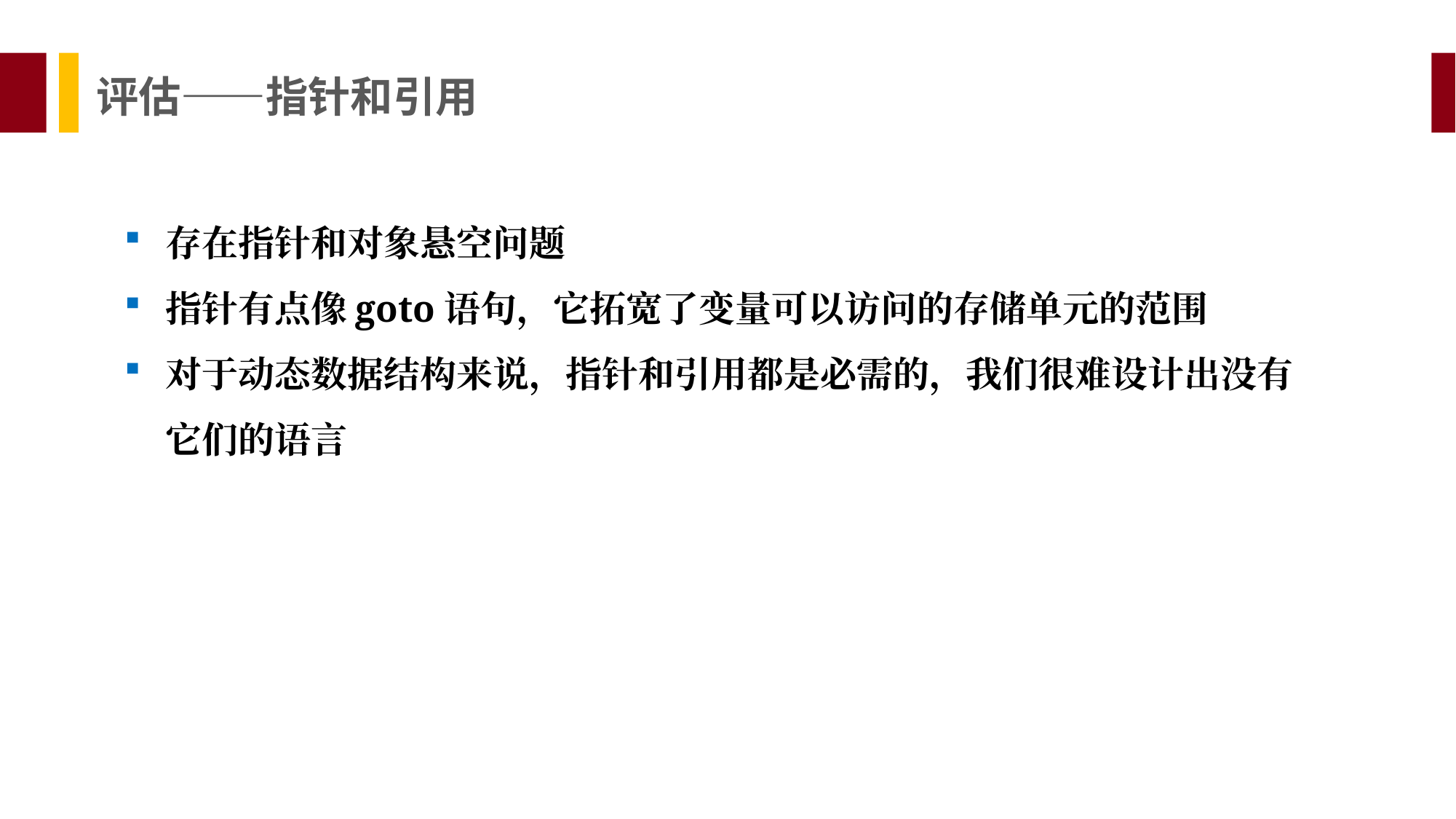

评估——指针和引用

存在指针和对象悬空问题
指针有点像goto语句，它拓宽了变量可以访问的存储单元的范围
对于动态数据结构来说，指针和引用都是必需的，我们很难设计出没有它们的语言